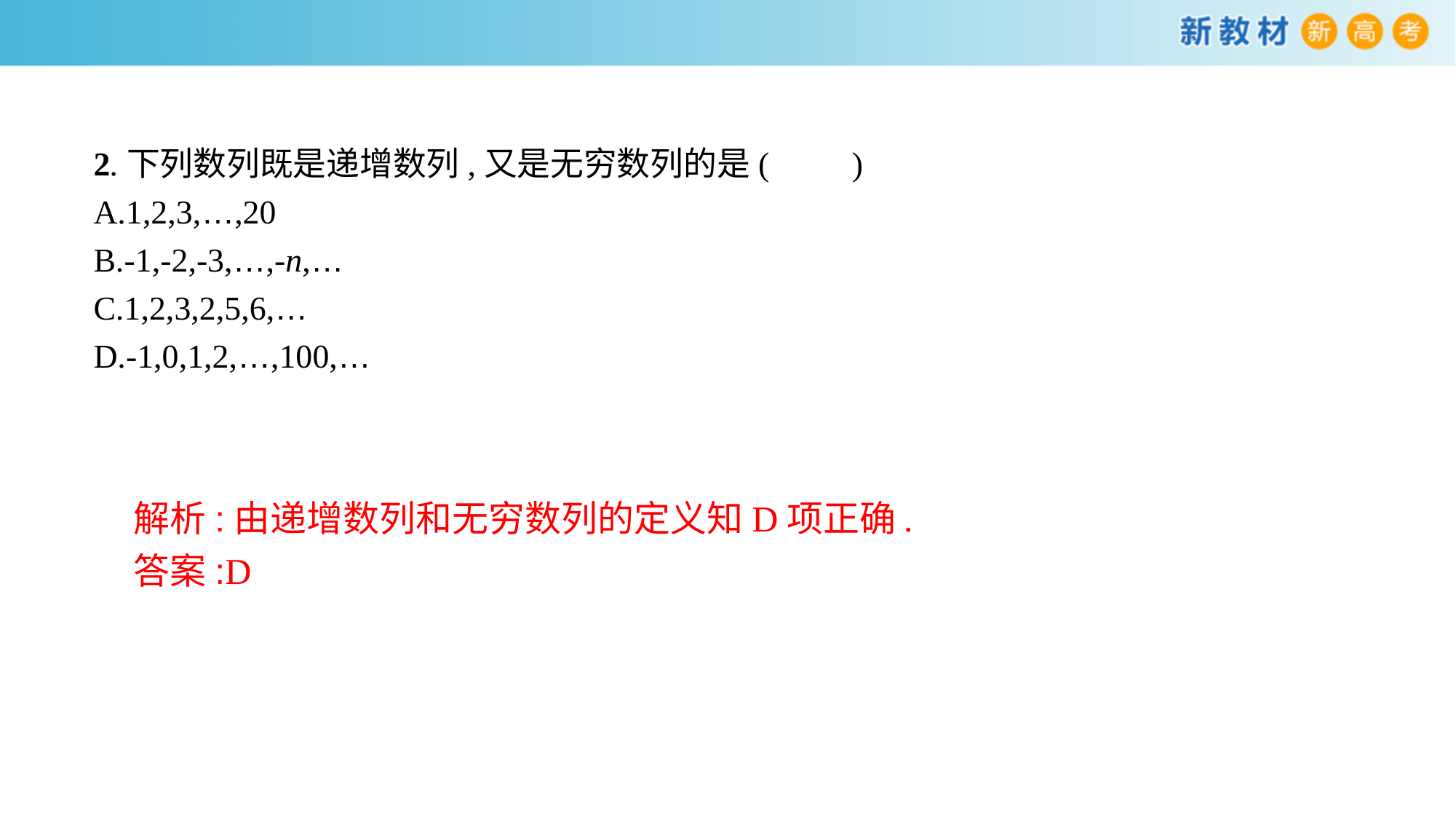

2.下列数列既是递增数列,又是无穷数列的是(　　)
A.1,2,3,…,20
B.-1,-2,-3,…,-n,…
C.1,2,3,2,5,6,…
D.-1,0,1,2,…,100,…
解析:由递增数列和无穷数列的定义知D项正确.
答案:D